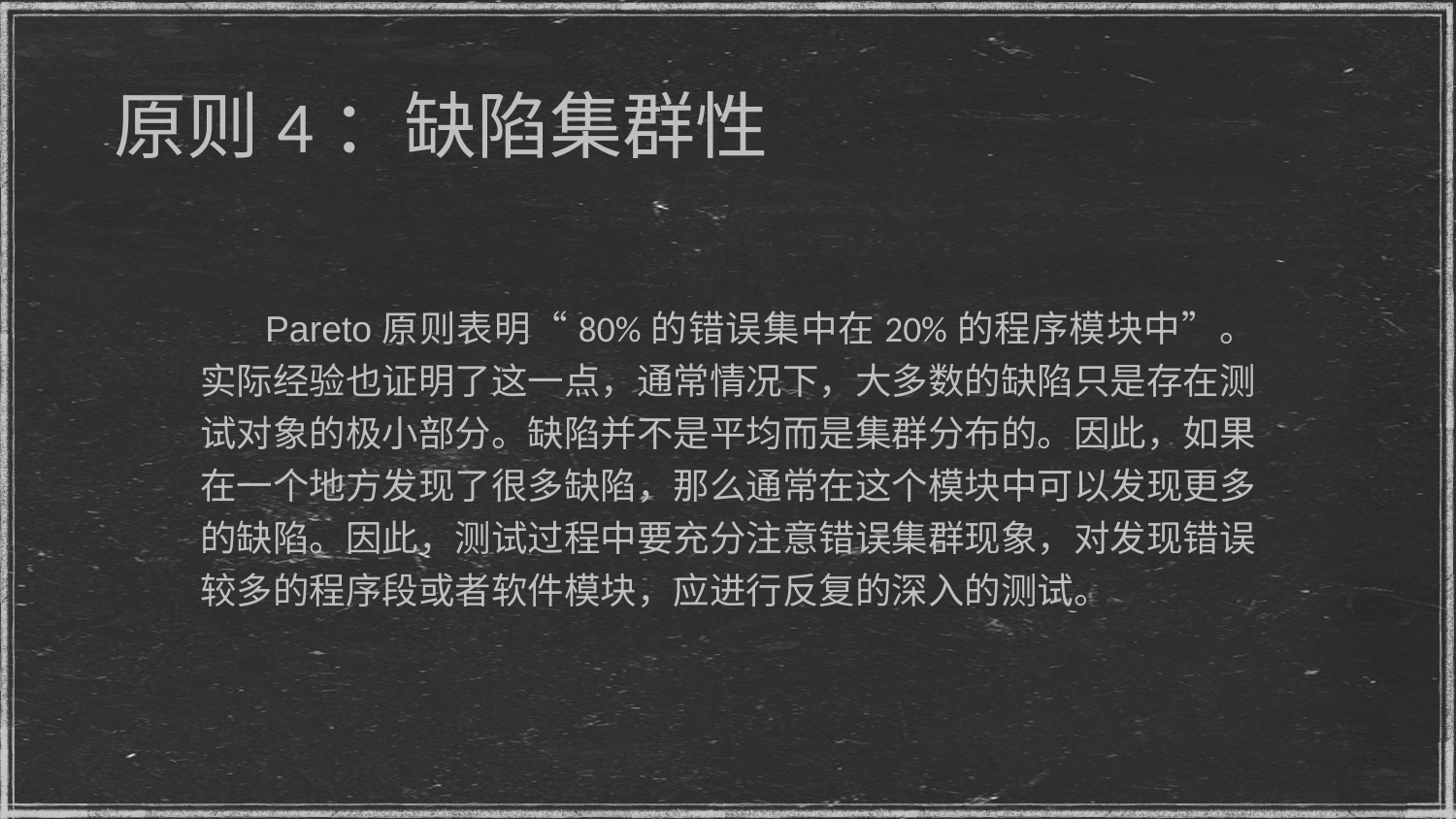

原则4：缺陷集群性
  Pareto原则表明“80%的错误集中在20%的程序模块中”。实际经验也证明了这一点，通常情况下，大多数的缺陷只是存在测试对象的极小部分。缺陷并不是平均而是集群分布的。因此，如果在一个地方发现了很多缺陷，那么通常在这个模块中可以发现更多的缺陷。因此，测试过程中要充分注意错误集群现象，对发现错误较多的程序段或者软件模块，应进行反复的深入的测试。